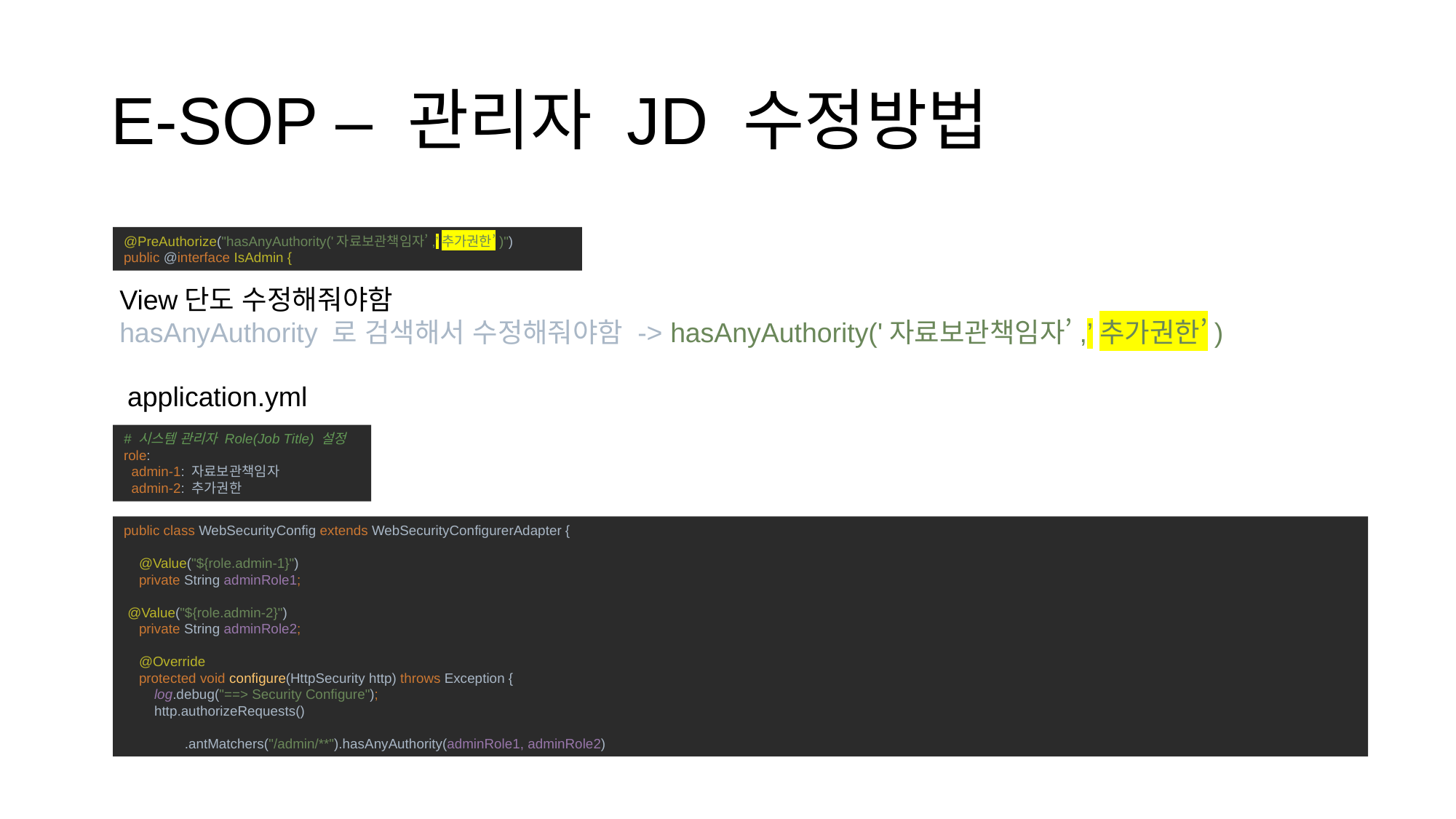

# E-SOP – 관리자 JD 수정방법
@PreAuthorize("hasAnyAuthority('자료보관책임자’,’추가권한’)")
public @interface IsAdmin {
View단도 수정해줘야함
hasAnyAuthority 로 검색해서 수정해줘야함 -> hasAnyAuthority('자료보관책임자’,’추가권한’)
application.yml
# 시스템 관리자 Role(Job Title) 설정 role: admin-1: 자료보관책임자
  admin-2: 추가권한
public class WebSecurityConfig extends WebSecurityConfigurerAdapter {
    @Value("${role.admin-1}")
    private String adminRole1;

 @Value("${role.admin-2}")
    private String adminRole2;
    @Override
    protected void configure(HttpSecurity http) throws Exception {
        log.debug("==> Security Configure");
        http.authorizeRequests()
                .antMatchers("/admin/**").hasAnyAuthority(adminRole1, adminRole2)